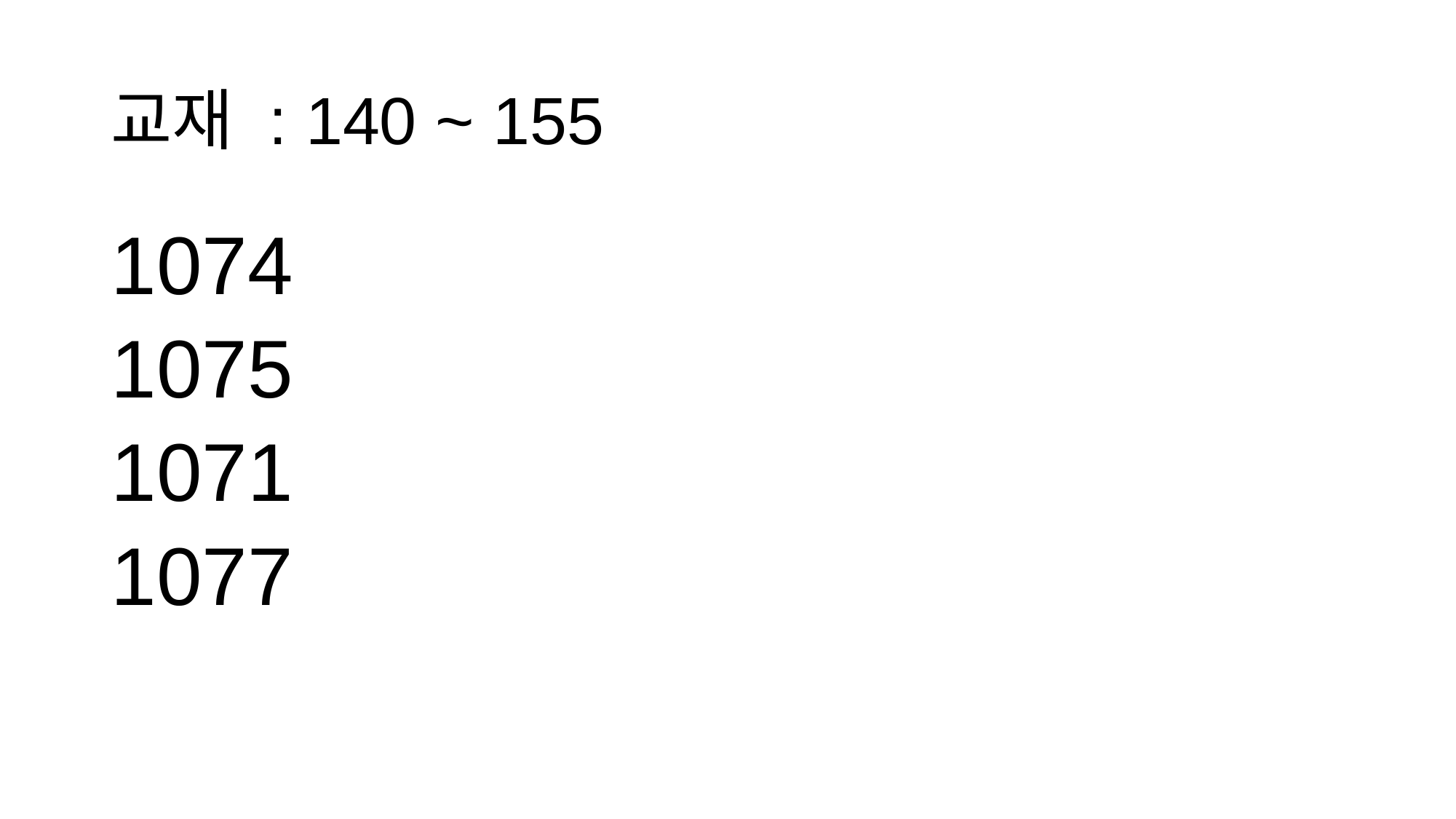

# 교재 : 140 ~ 155
1074
1075
1071
1077